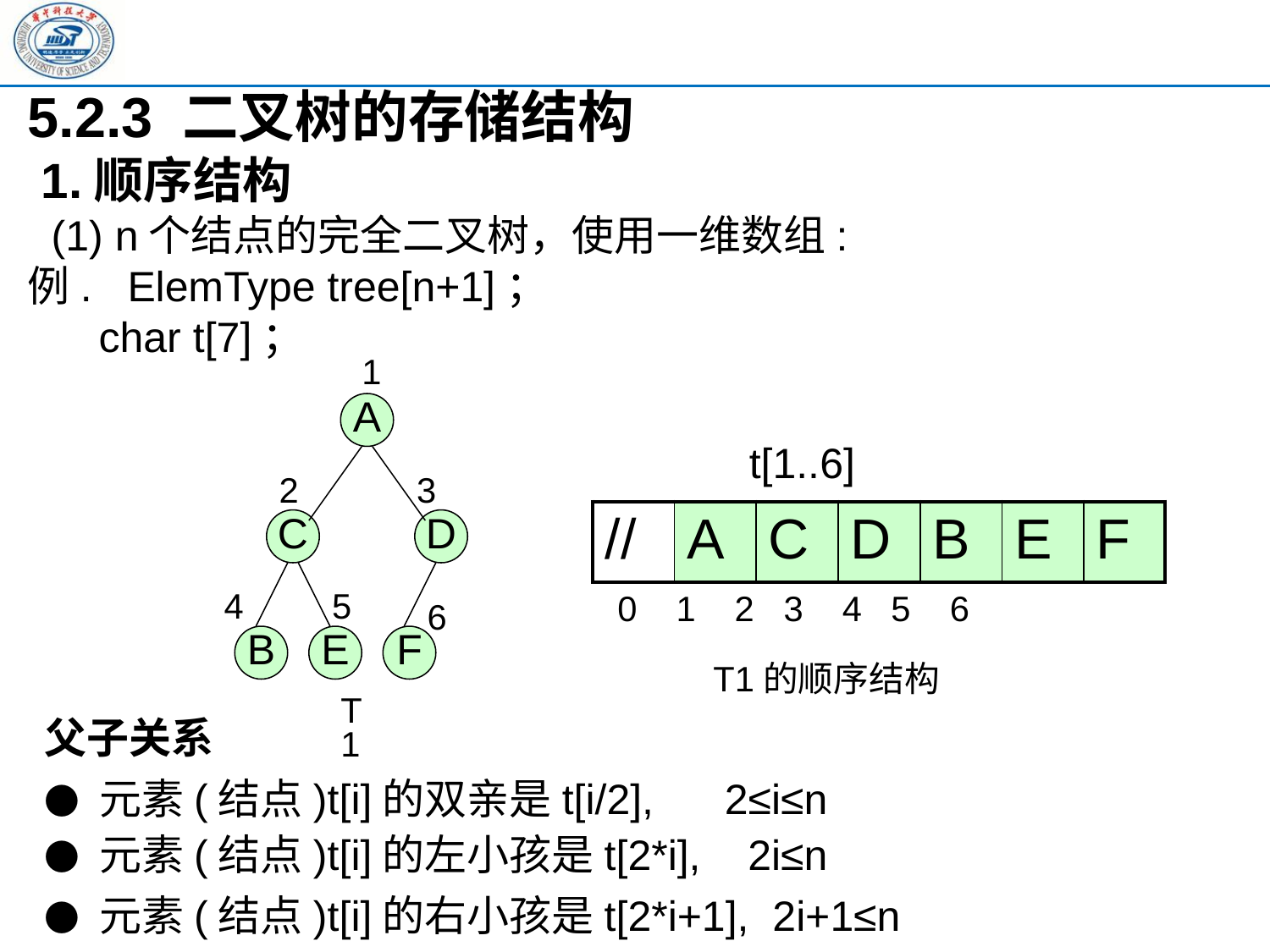

5.2.3 二叉树的存储结构
 1.顺序结构
  (1) n个结点的完全二叉树，使用一维数组:
例.   ElemType tree[n+1]；
      char t[7]；
1
A
t[1..6]

2
3
| // | A | C | D | B | E | F |
| --- | --- | --- | --- | --- | --- | --- |
C
D

0    1    2   3    4   5    6
4
5
6
B
E
F
T1的顺序结构
T1
父子关系
● 元素(结点)t[i]的双亲是t[i/2],      2≤i≤n
● 元素(结点)t[i]的左小孩是t[2*i],    2i≤n
● 元素(结点)t[i]的右小孩是t[2*i+1],  2i+1≤n